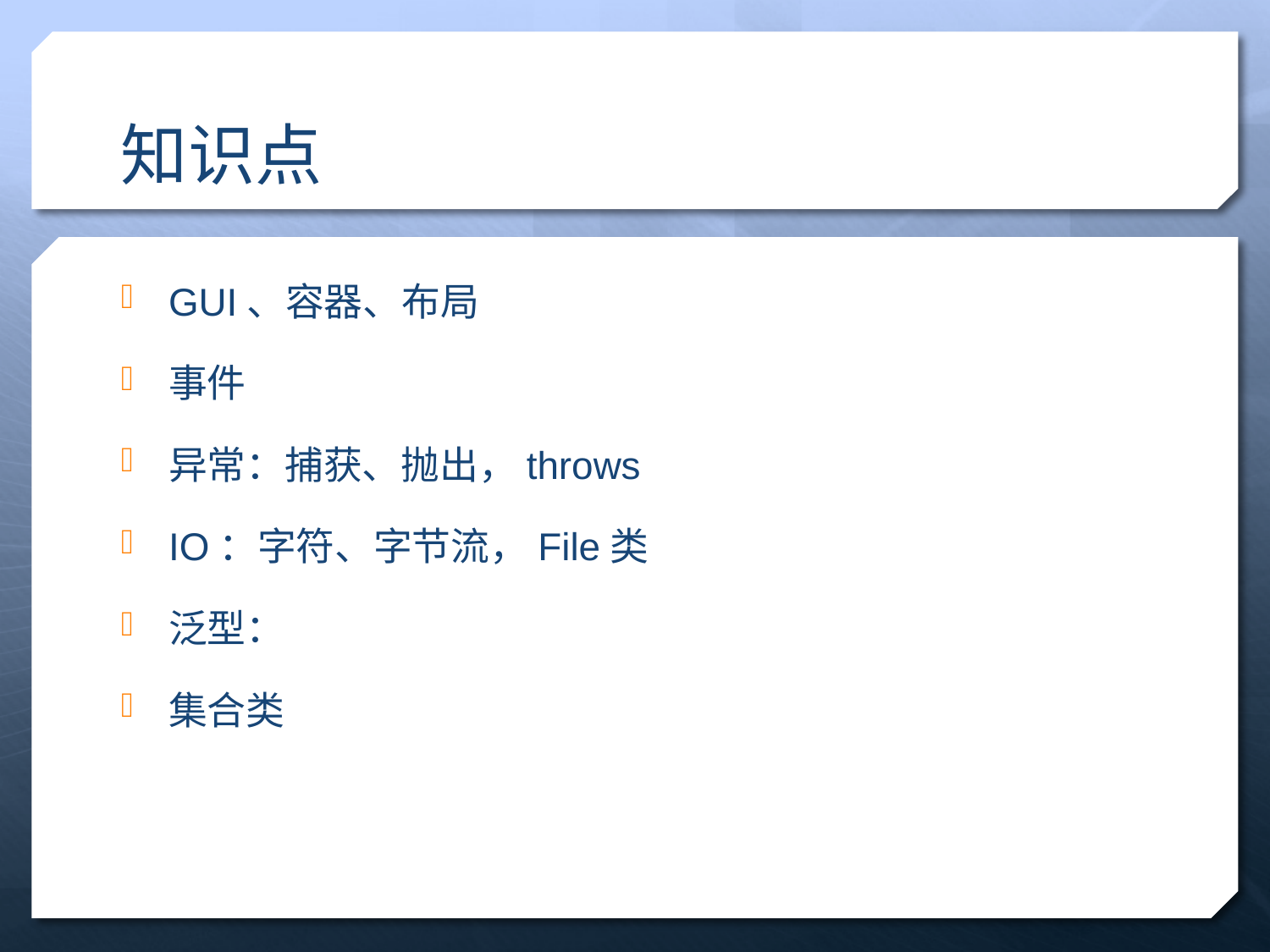

# 知识点
GUI、容器、布局
事件
异常：捕获、抛出，throws
IO：字符、字节流，File类
泛型：
集合类